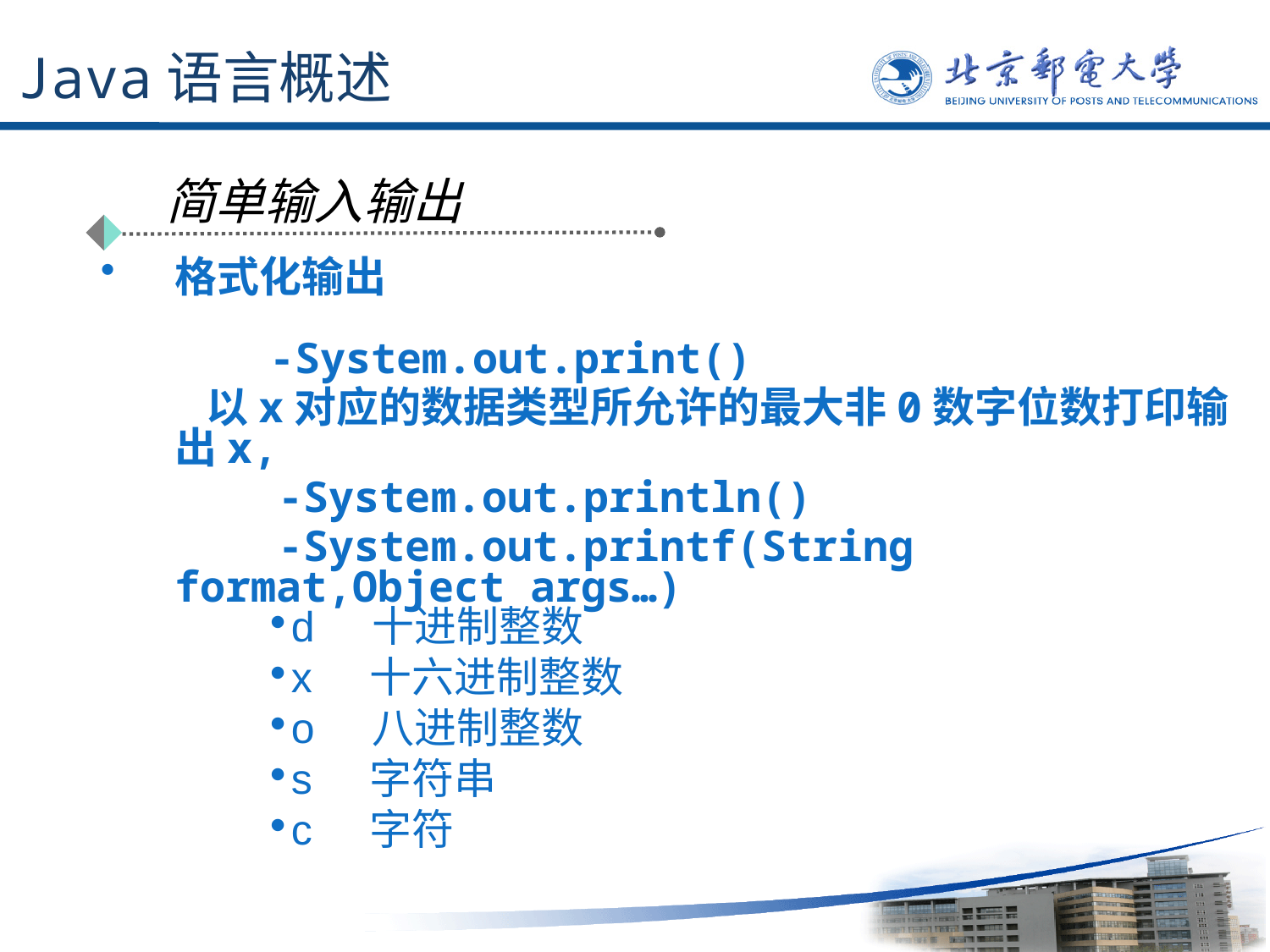

# Java语言概述

简单输入输出

格式化输出
　　-System.out.print()
          以x对应的数据类型所允许的最大非0数字位数打印输出x,
       -System.out.println()
       -System.out.printf(String format,Object args…)

d    十进制整数
x    十六进制整数
o    八进制整数
s    字符串
c    字符